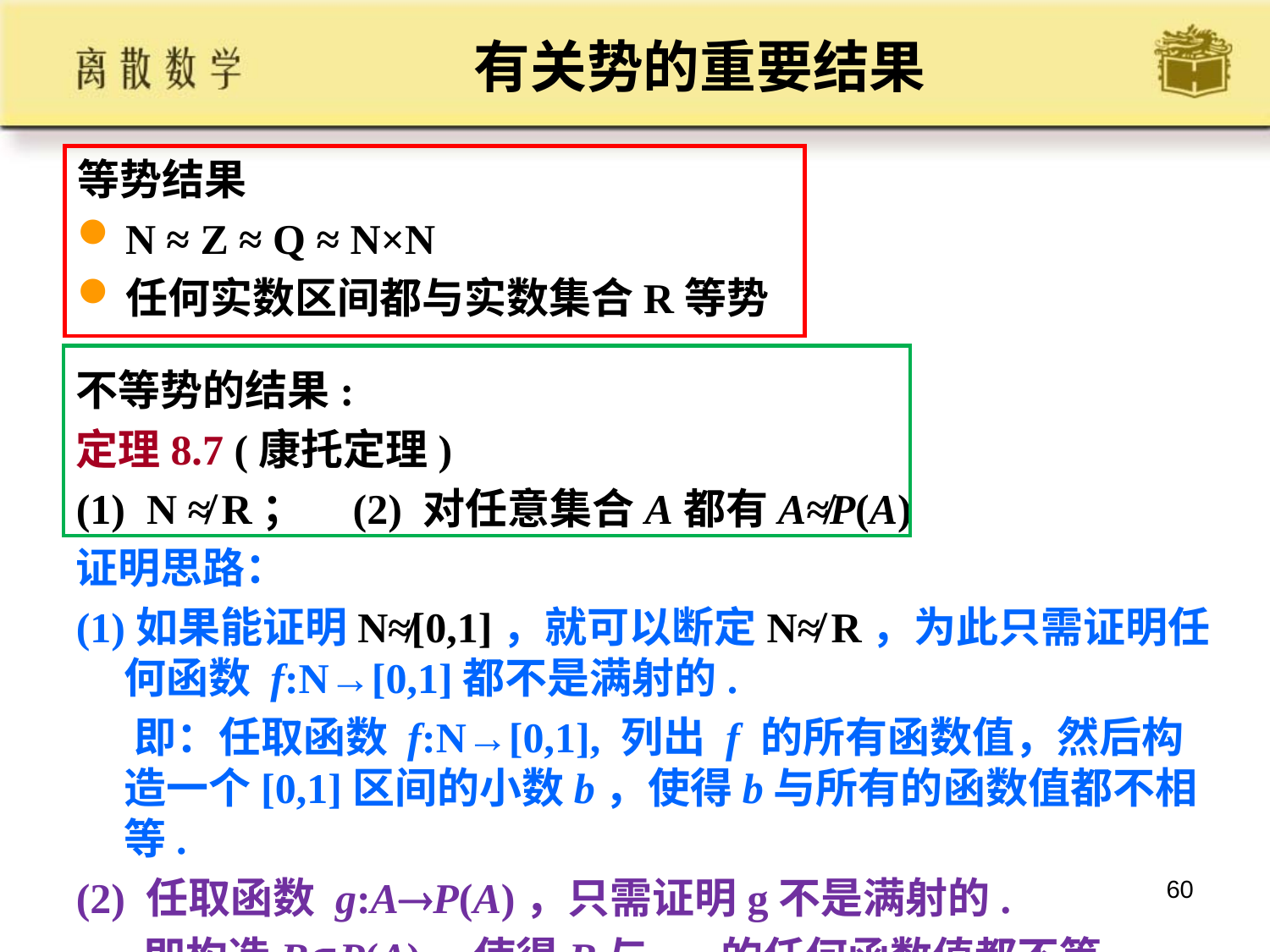

# 有关势的重要结果
等势结果
N ≈ Z ≈ Q ≈ N×N
任何实数区间都与实数集合R等势

不等势的结果:
定理8.7 (康托定理)
(1)  N ≉ R；    (2) 对任意集合A都有A≉P(A)
证明思路：
(1)如果能证明N≉[0,1]，就可以断定N≉ R，为此只需证明任何函数 f:N→[0,1]都不是满射的.
     即：任取函数 f:N→[0,1], 列出 f 的所有函数值，然后构造一个[0,1]区间的小数b，使得b与所有的函数值都不相等.
(2) 任取函数 g:A→P(A)，只需证明g不是满射的.
      即构造B∈P(A)，使得B与 g  的任何函数值都不等.
60